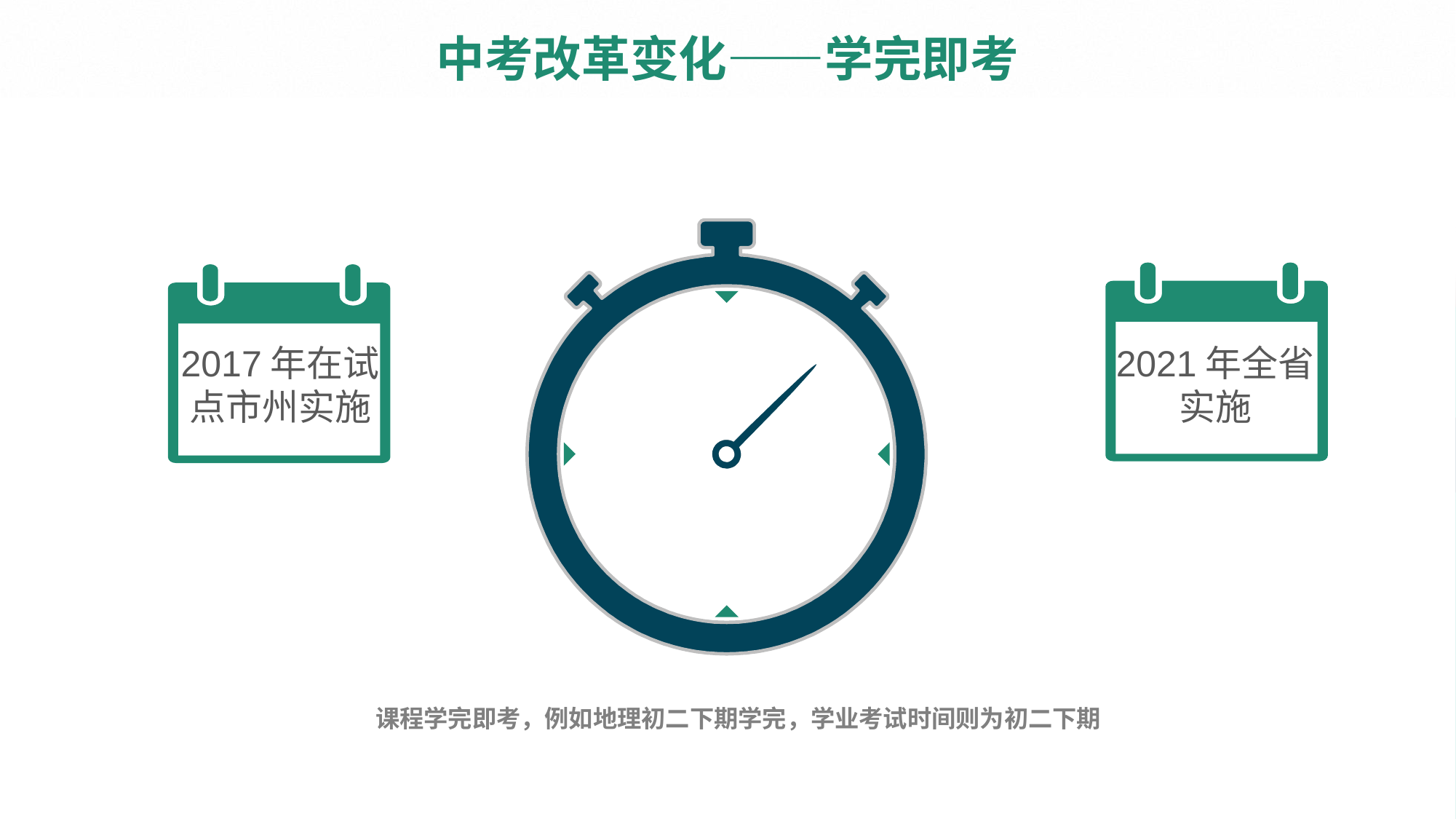

# 中考改革变化——学完即考

2021年全省实施

2017年在试点市州实施

课程学完即考，例如地理初二下期学完，学业考试时间则为初二下期